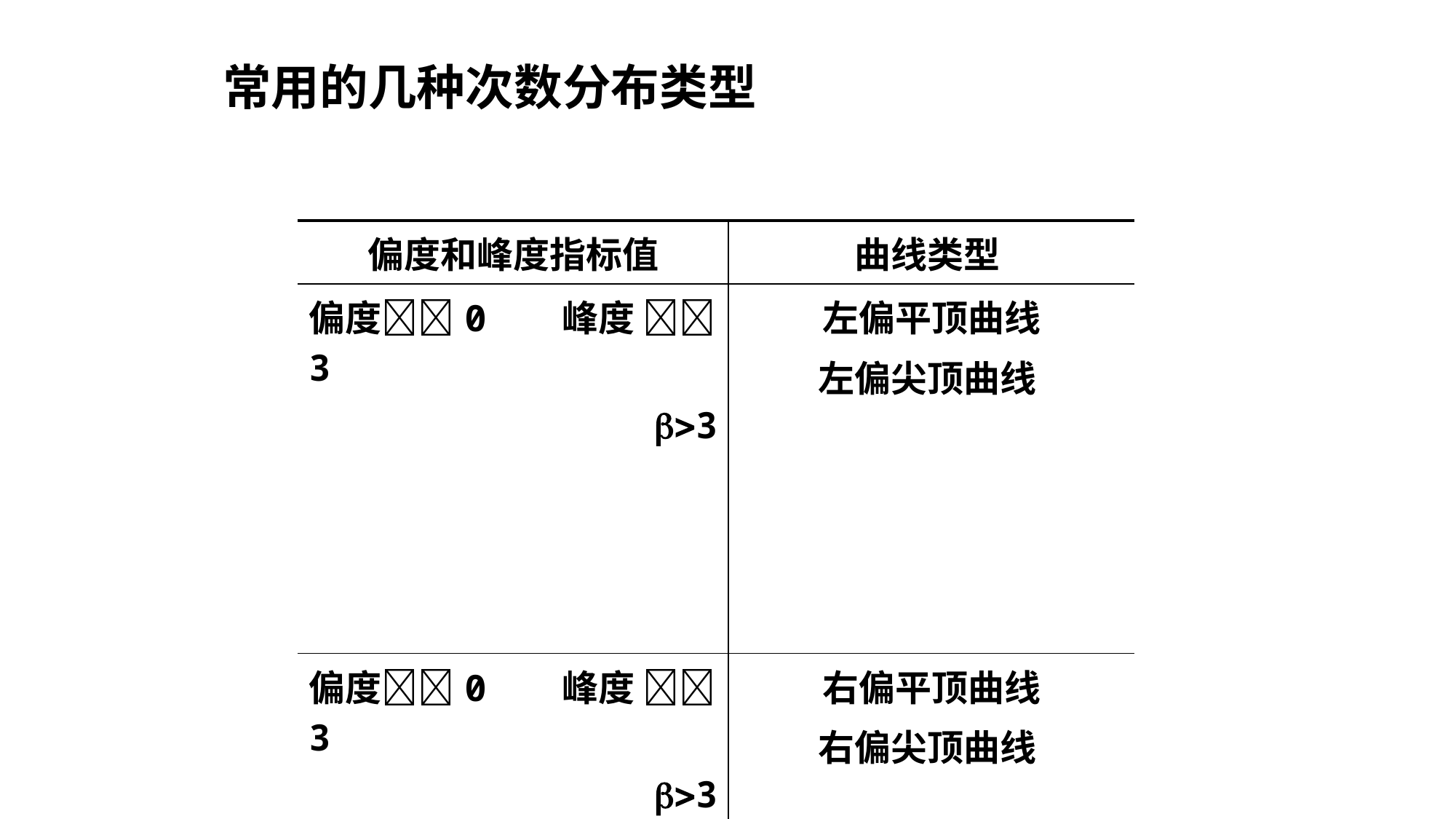

# 常用的几种次数分布类型
| 偏度和峰度指标值 | 曲线类型 |
| --- | --- |
| 偏度α<0 峰度 β<3 β>3 | 左偏平顶曲线 左偏尖顶曲线 |
| 偏度α>0 峰度 β<3 β>3 | 右偏平顶曲线 右偏尖顶曲线 |
| 偏度α=0 峰度 β=3 β<3 β>3 | 正态曲线 平顶曲线 尖顶曲线 |